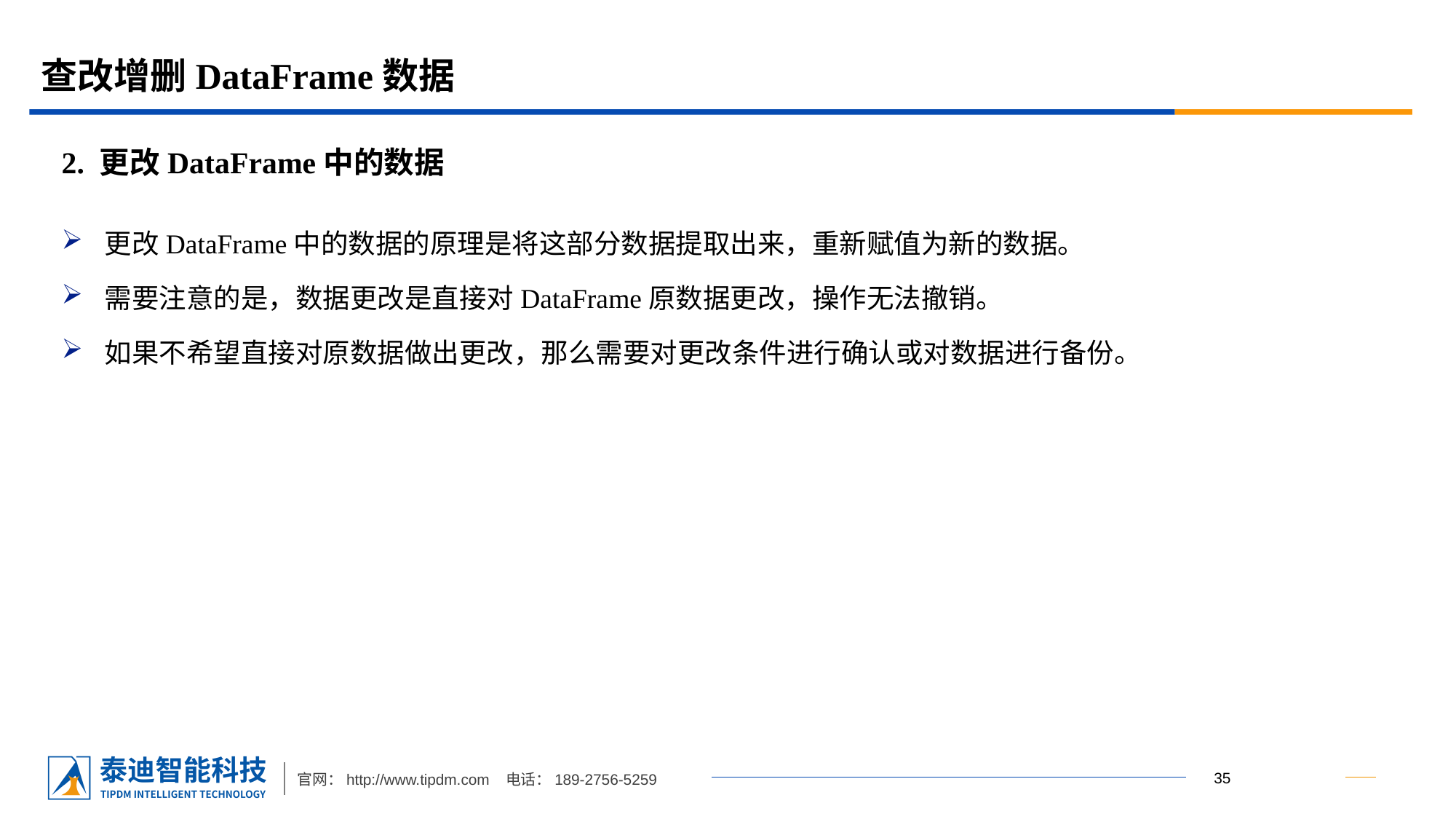

# 查改增删DataFrame数据
2. 更改DataFrame中的数据
更改DataFrame中的数据的原理是将这部分数据提取出来，重新赋值为新的数据。
需要注意的是，数据更改是直接对DataFrame原数据更改，操作无法撤销。
如果不希望直接对原数据做出更改，那么需要对更改条件进行确认或对数据进行备份。